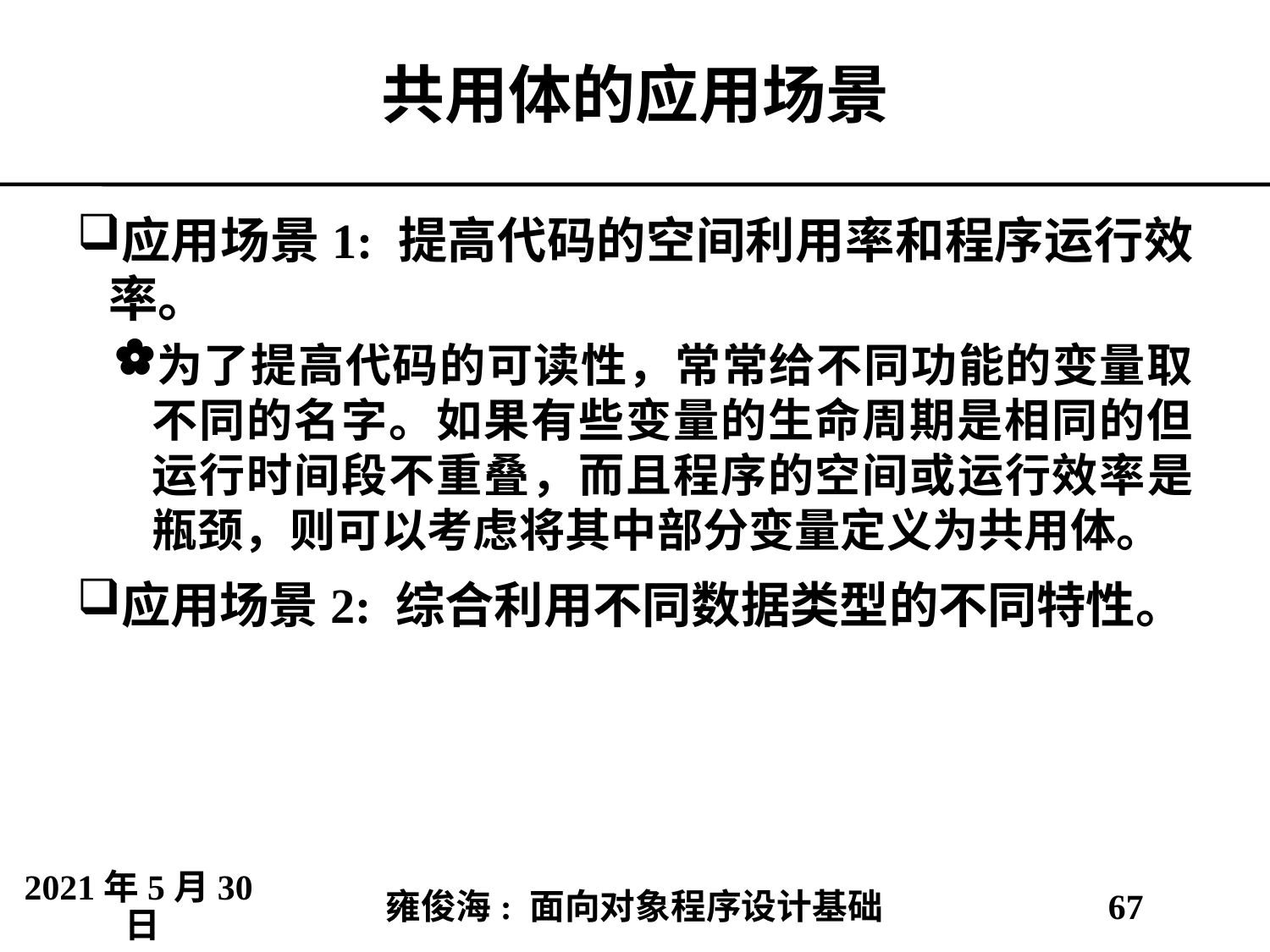

# 共用体的应用场景

应用场景1: 提高代码的空间利用率和程序运行效率。
为了提高代码的可读性，常常给不同功能的变量取不同的名字。如果有些变量的生命周期是相同的但运行时间段不重叠，而且程序的空间或运行效率是瓶颈，则可以考虑将其中部分变量定义为共用体。
应用场景2: 综合利用不同数据类型的不同特性。

2021年5月30日
雍俊海: 面向对象程序设计基础
67